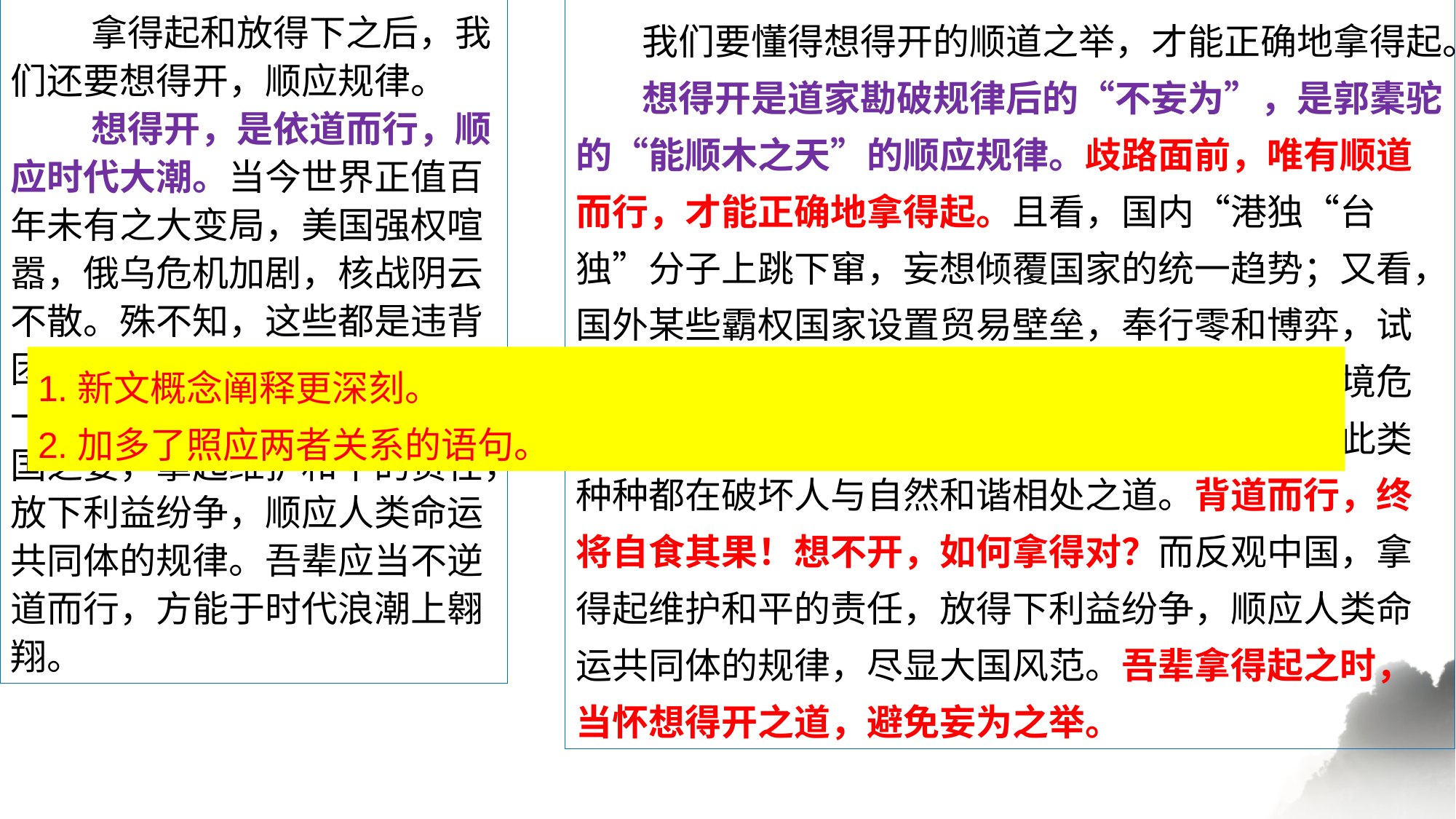

拿得起和放得下之后，我们还要想得开，顺应规律。
想得开，是依道而行，顺应时代大潮。当今世界正值百年未有之大变局，美国强权喧嚣，俄乌危机加剧，核战阴云不散。殊不知，这些都是违背团结合作的潮流。“没有人是一座孤岛”，反观中国，以大国之姿，拿起维护和平的责任，放下利益纷争，顺应人类命运共同体的规律。吾辈应当不逆道而行，方能于时代浪潮上翱翔。
       我们要懂得想得开的顺道之举，才能正确地拿得起。
       想得开是道家勘破规律后的“不妄为”，是郭橐驼的“能顺木之天”的顺应规律。歧路面前，唯有顺道而行，才能正确地拿得起。且看，国内“港独“台独”分子上跳下窜，妄想倾覆国家的统一趋势；又看，国外某些霸权国家设置贸易壁垒，奉行零和博弈，试图挑战人类协同合作的发展潮流；再看，全球环境危机加剧，“北溪”管道被炸，日本核废水入海，此类种种都在破坏人与自然和谐相处之道。背道而行，终将自食其果！想不开，如何拿得对？而反观中国，拿得起维护和平的责任，放得下利益纷争，顺应人类命运共同体的规律，尽显大国风范。吾辈拿得起之时，当怀想得开之道，避免妄为之举。
1.新文概念阐释更深刻。
2.加多了照应两者关系的语句。